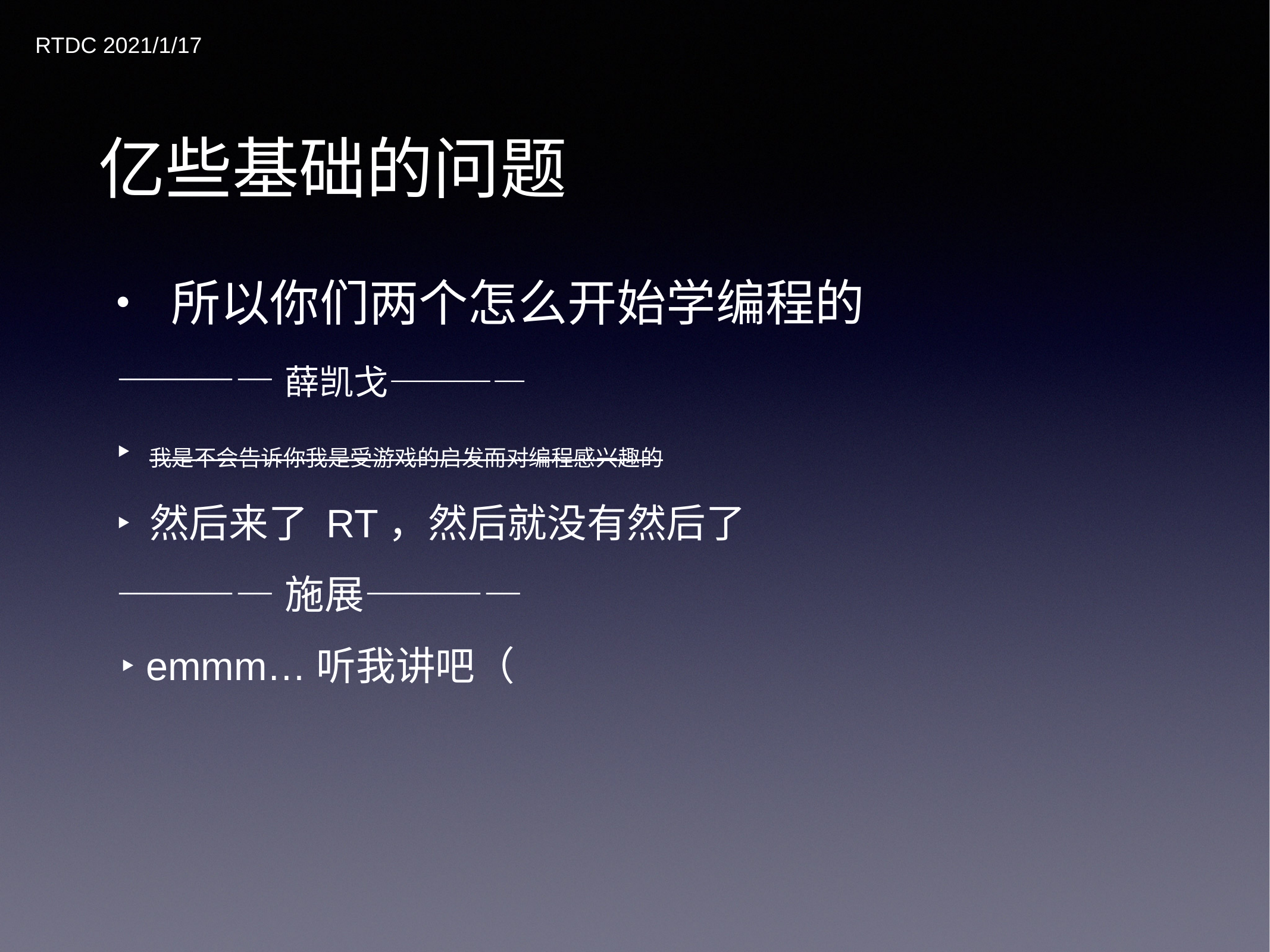

RTDC 2021/1/17
# 亿些基础的问题

• 所以你们两个怎么开始学编程的
  ————薛凯戈————
  ‣ 我是不会告诉你我是受游戏的启发而对编程感兴趣的
  ‣ 然后来了 RT，然后就没有然后了
  ————施展————
  ‣ emmm…听我讲吧（